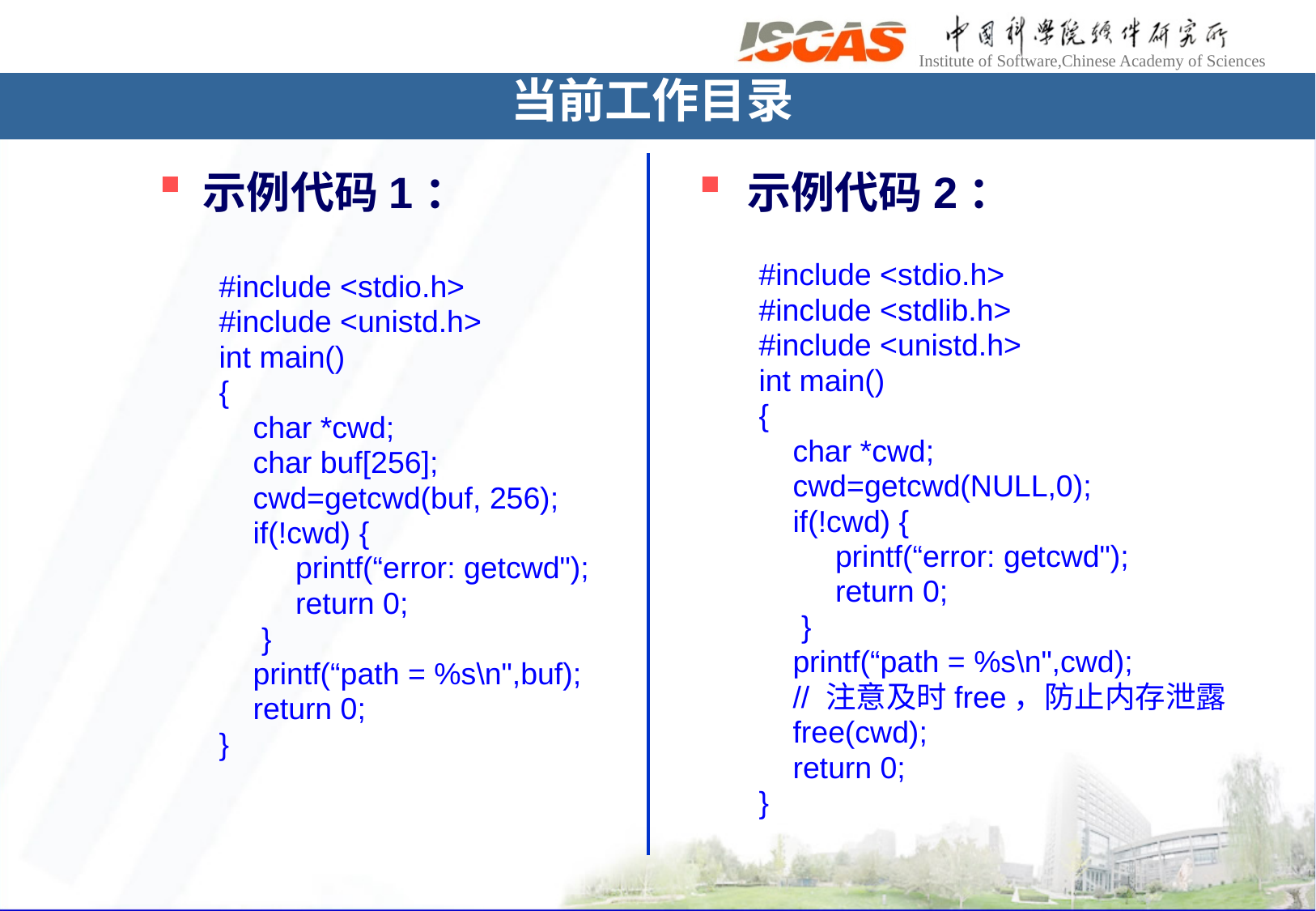

当前工作目录
 示例代码1：

#include <stdio.h>
#include <unistd.h>
int main()
{
    char *cwd;
    char buf[256];
    cwd=getcwd(buf, 256);
    if(!cwd) {
         printf(“error: getcwd");
         return 0;
     }
    printf(“path = %s\n",buf);
    return 0;
}
 示例代码2：

#include <stdio.h>
#include <stdlib.h>
#include <unistd.h>
int main()
{
    char *cwd;
    cwd=getcwd(NULL,0);
    if(!cwd) {
         printf(“error: getcwd");
         return 0;
     }
    printf(“path = %s\n",cwd);
    // 注意及时free，防止内存泄露
    free(cwd);
    return 0;
}